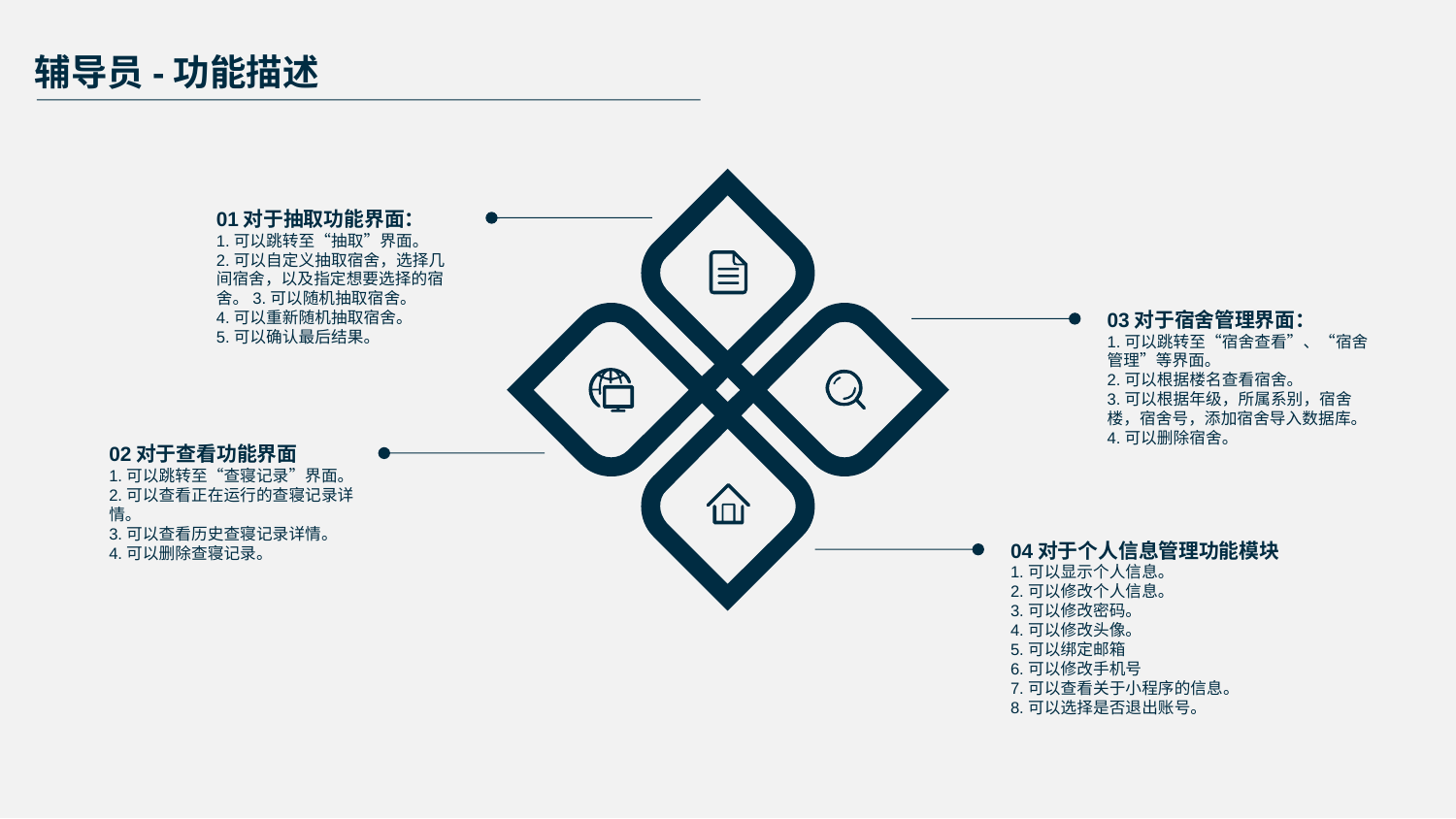

辅导员-功能描述

01对于抽取功能界面：
1.可以跳转至“抽取”界面。
2.可以自定义抽取宿舍，选择几间宿舍，以及指定想要选择的宿舍。3.可以随机抽取宿舍。
4.可以重新随机抽取宿舍。
5.可以确认最后结果。

03对于宿舍管理界面：
1.可以跳转至“宿舍查看”、“宿舍管理”等界面。
2.可以根据楼名查看宿舍。
3.可以根据年级，所属系别，宿舍楼，宿舍号，添加宿舍导入数据库。
4.可以删除宿舍。

02对于查看功能界面
1.可以跳转至“查寝记录”界面。
2.可以查看正在运行的查寝记录详情。
3.可以查看历史查寝记录详情。
4.可以删除查寝记录。

04对于个人信息管理功能模块
1.可以显示个人信息。
2.可以修改个人信息。
3.可以修改密码。
4.可以修改头像。
5.可以绑定邮箱
6.可以修改手机号
7.可以查看关于小程序的信息。
8.可以选择是否退出账号。